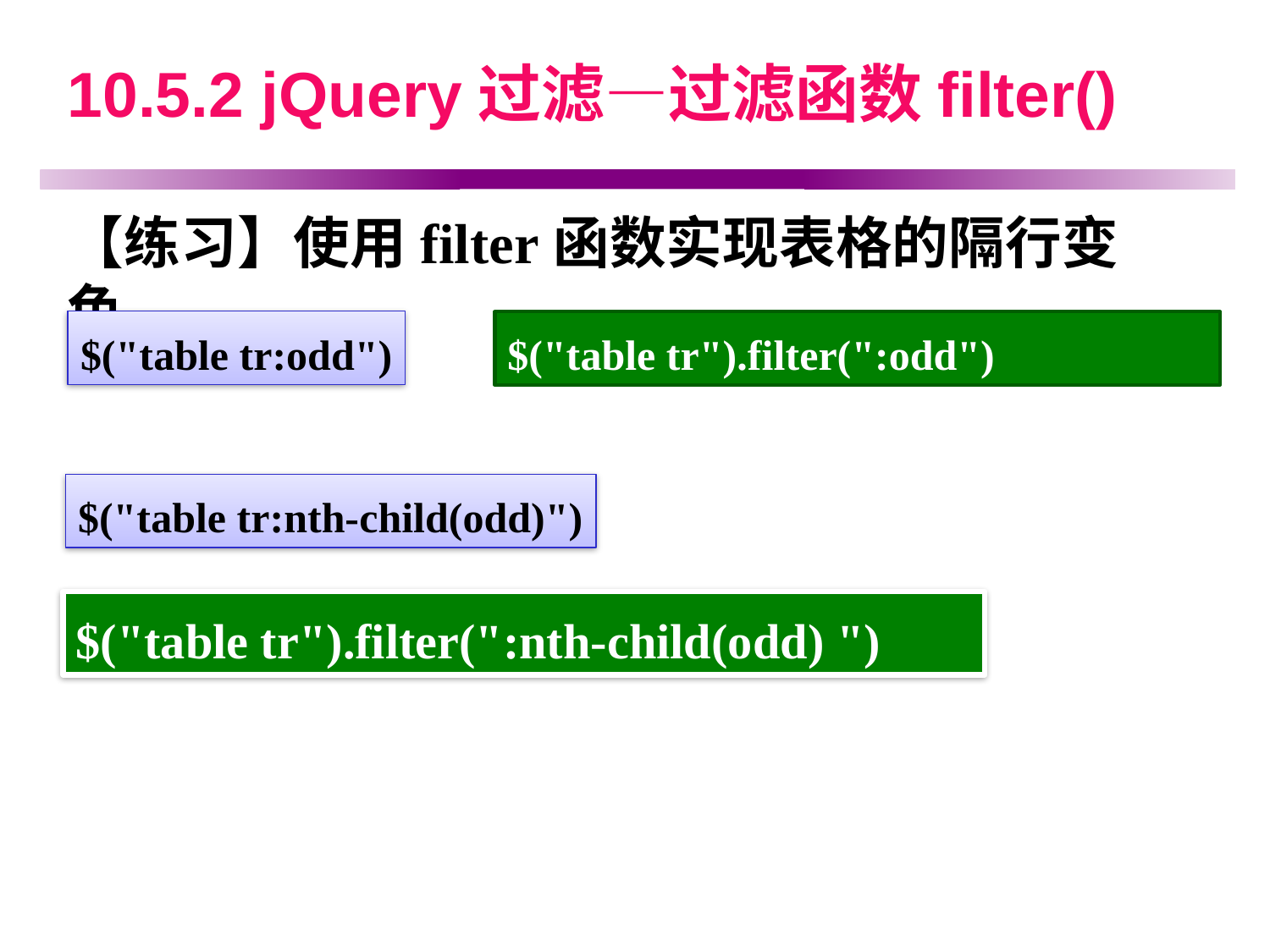

# 10.5.2 jQuery过滤—过滤函数filter()
【练习】使用filter函数实现表格的隔行变色。
$("table tr:odd")
$("table tr").filter(":odd")
$("table tr:nth-child(odd)")
$("table tr").filter(":nth-child(odd) ")